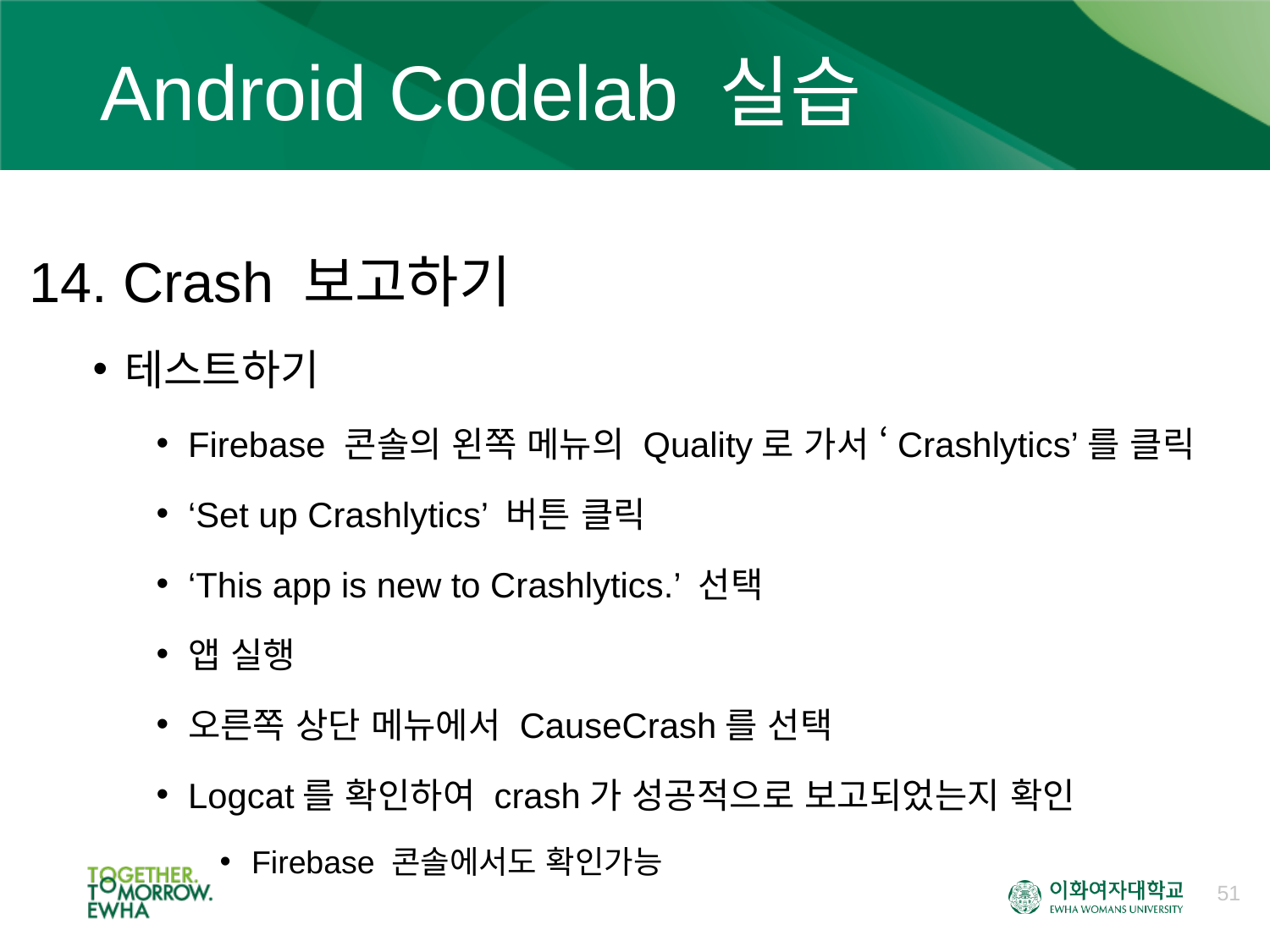

# Android Codelab 실습
14. Crash 보고하기
테스트하기
Firebase 콘솔의 왼쪽 메뉴의 Quality로 가서 ‘Crashlytics’를 클릭
‘Set up Crashlytics’ 버튼 클릭
‘This app is new to Crashlytics.’ 선택
앱 실행
오른쪽 상단 메뉴에서 CauseCrash를 선택
Logcat를 확인하여 crash가 성공적으로 보고되었는지 확인
Firebase 콘솔에서도 확인가능
51